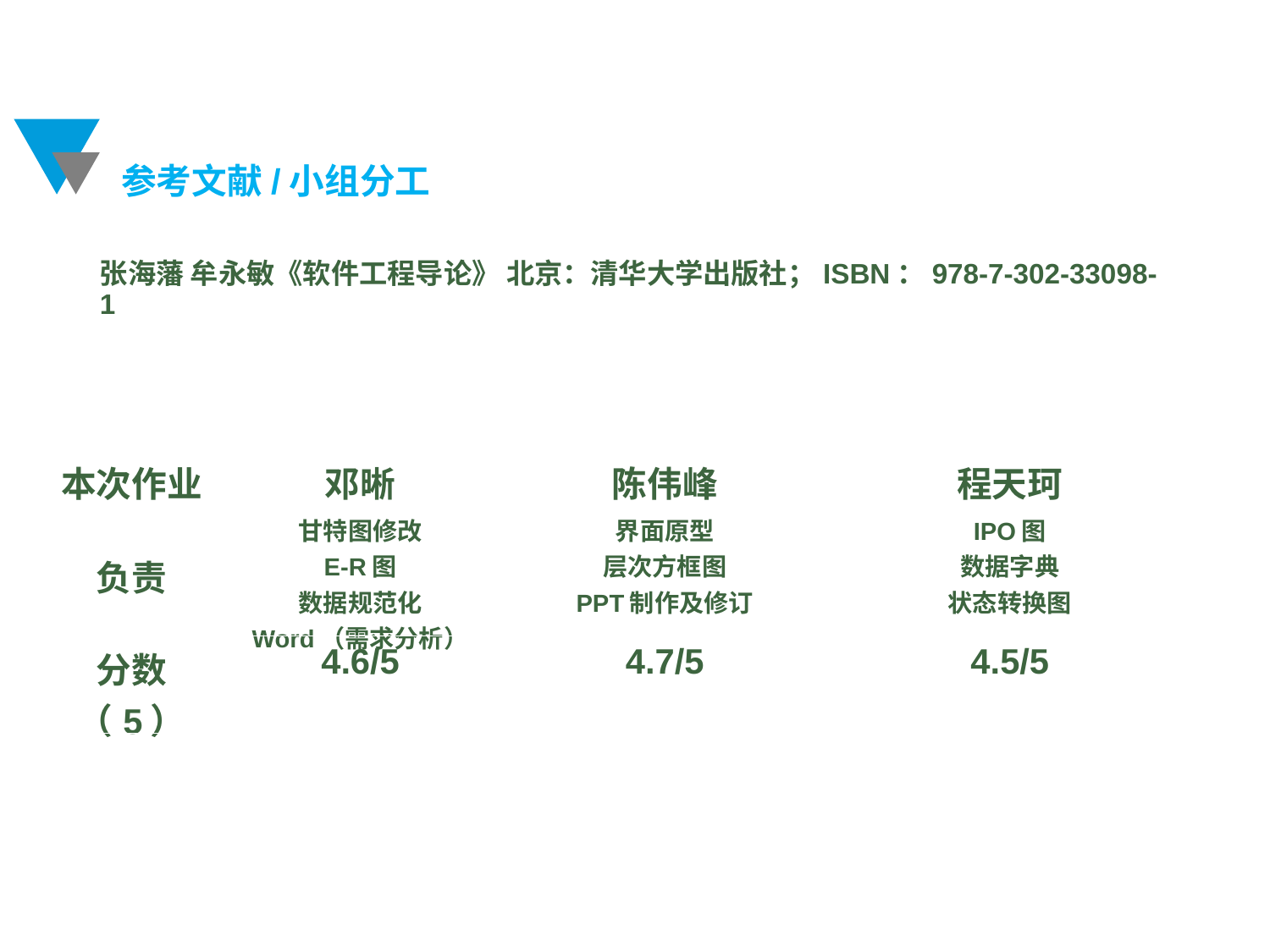

参考文献/小组分工
张海藩 牟永敏《软件工程导论》 北京：清华大学出版社；ISBN：978-7-302-33098-1
| 本次作业 | 邓晰 | 陈伟峰 | 程天珂 |
| --- | --- | --- | --- |
| 负责 | 甘特图修改 E-R图 数据规范化 Word（需求分析） | 界面原型 层次方框图 PPT制作及修订 | IPO图 数据字典 状态转换图 |
| 分数（5） | 4.6/5 | 4.7/5 | 4.5/5 |